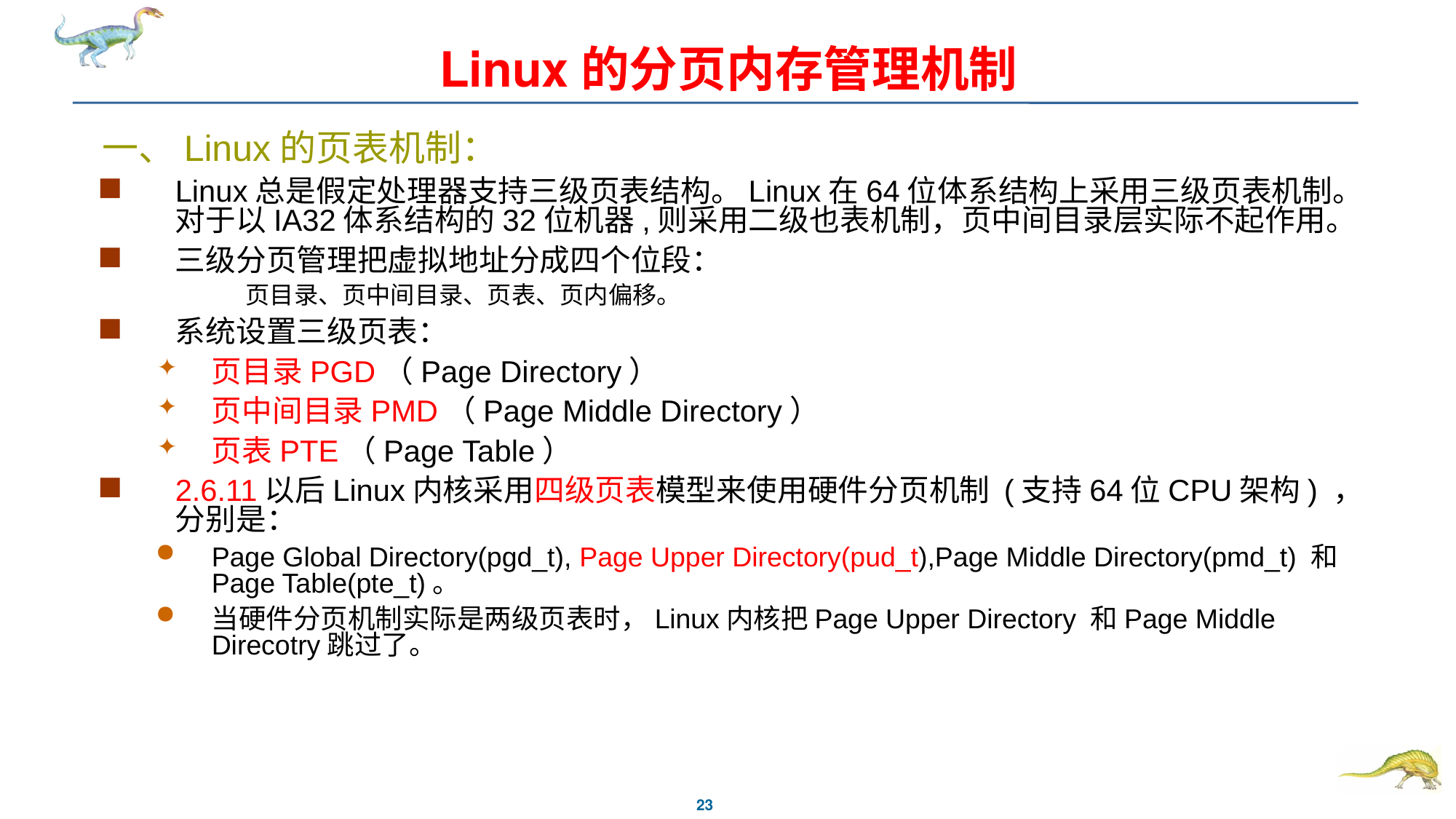

# Linux的分页内存管理机制
一、Linux的页表机制：
Linux总是假定处理器支持三级页表结构。Linux在64位体系结构上采用三级页表机制。对于以IA32体系结构的32位机器,则采用二级也表机制，页中间目录层实际不起作用。
三级分页管理把虚拟地址分成四个位段：
页目录、页中间目录、页表、页内偏移。
系统设置三级页表：
页目录PGD（Page Directory）
页中间目录PMD（Page Middle Directory）
页表PTE（Page Table）
2.6.11以后Linux内核采用四级页表模型来使用硬件分页机制 (支持64位CPU架构) ，分别是：
Page Global Directory(pgd_t), Page Upper Directory(pud_t),Page Middle Directory(pmd_t) 和Page Table(pte_t)。
当硬件分页机制实际是两级页表时，Linux内核把Page Upper Directory 和Page Middle Direcotry跳过了。